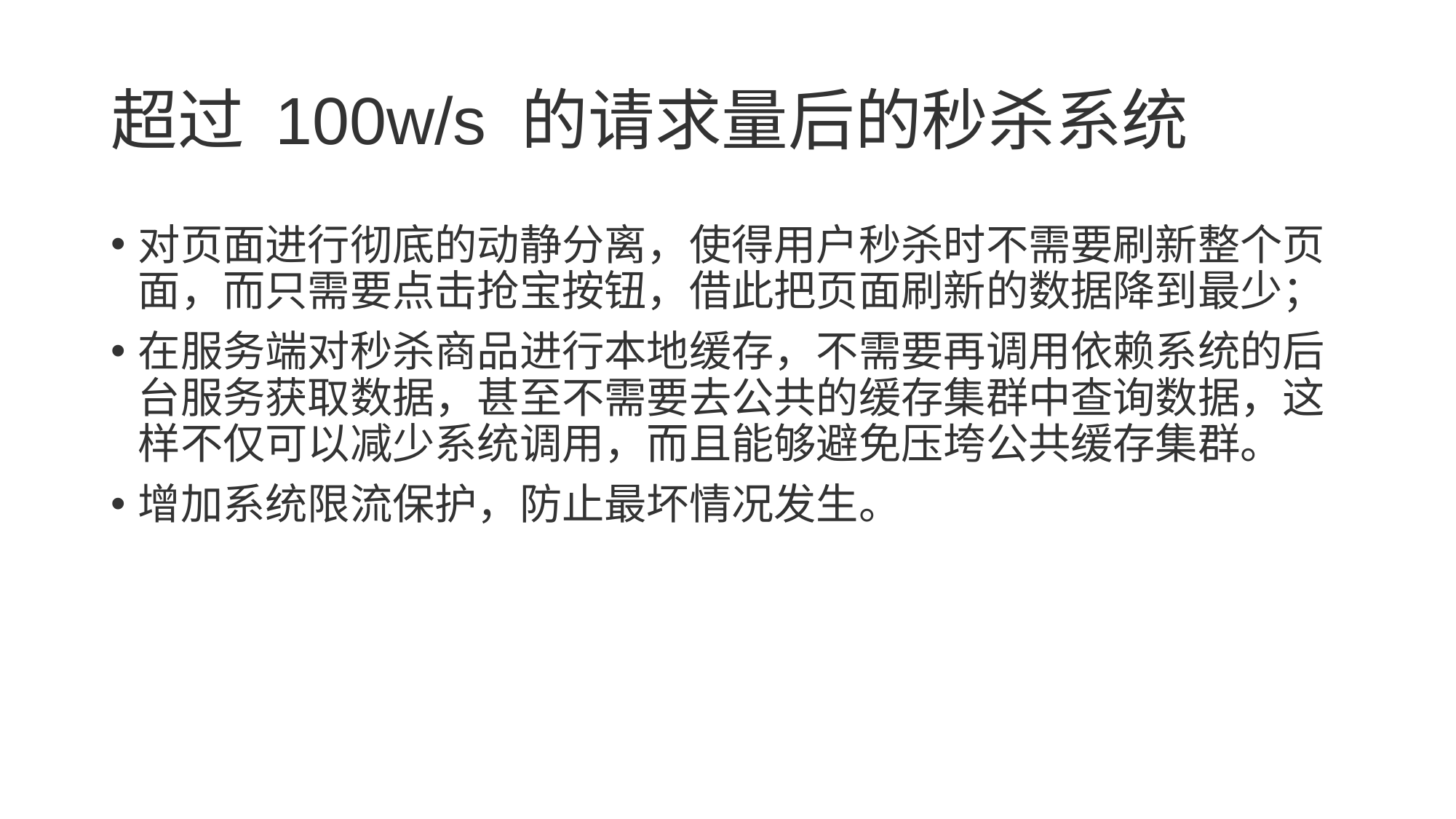

# 超过 100w/s 的请求量后的秒杀系统
对页面进行彻底的动静分离，使得用户秒杀时不需要刷新整个页面，而只需要点击抢宝按钮，借此把页面刷新的数据降到最少；
在服务端对秒杀商品进行本地缓存，不需要再调用依赖系统的后台服务获取数据，甚至不需要去公共的缓存集群中查询数据，这样不仅可以减少系统调用，而且能够避免压垮公共缓存集群。
增加系统限流保护，防止最坏情况发生。